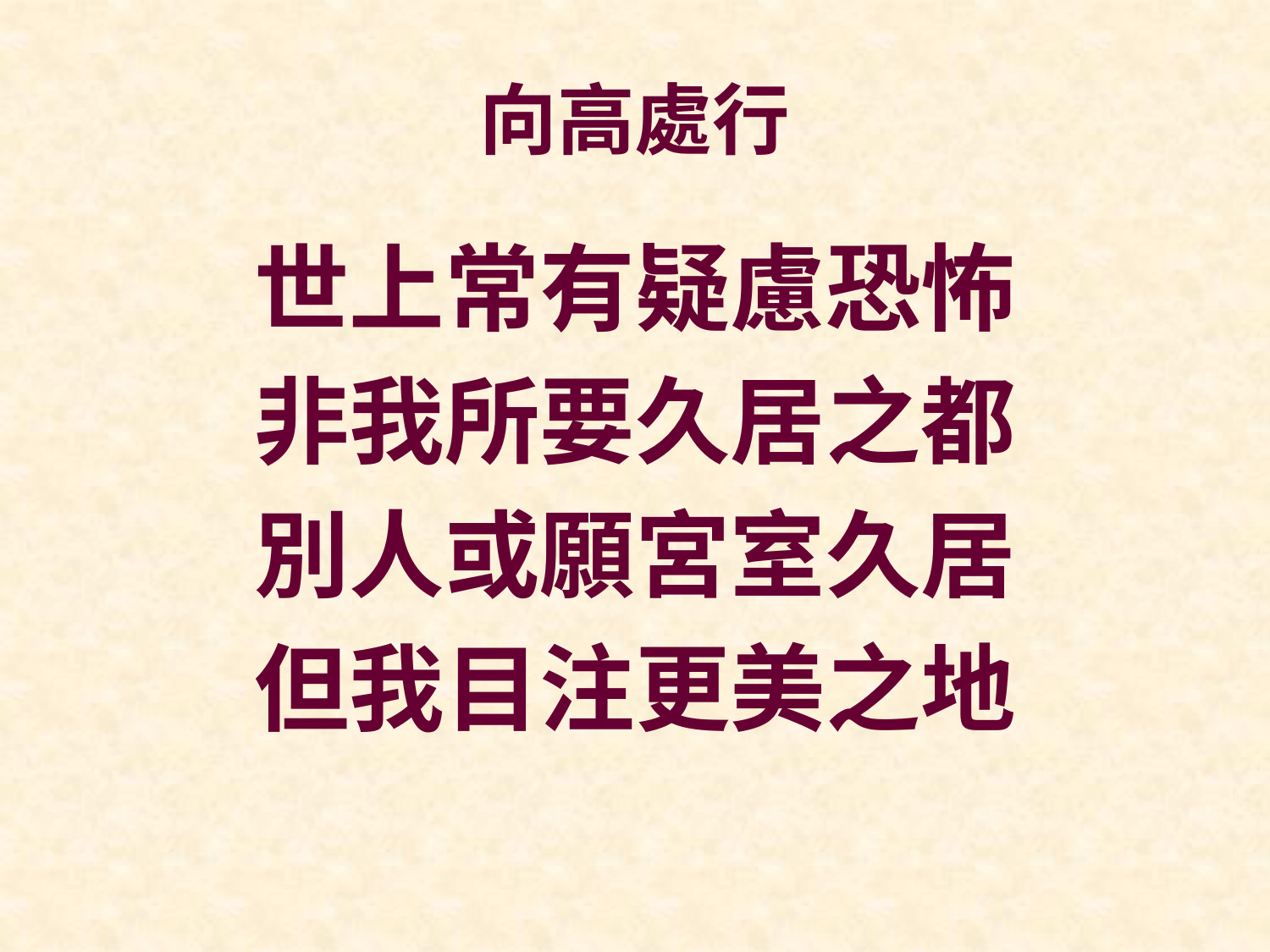

# 向高處行
世上常有疑慮恐怖
非我所要久居之都
別人或願宮室久居
但我目注更美之地